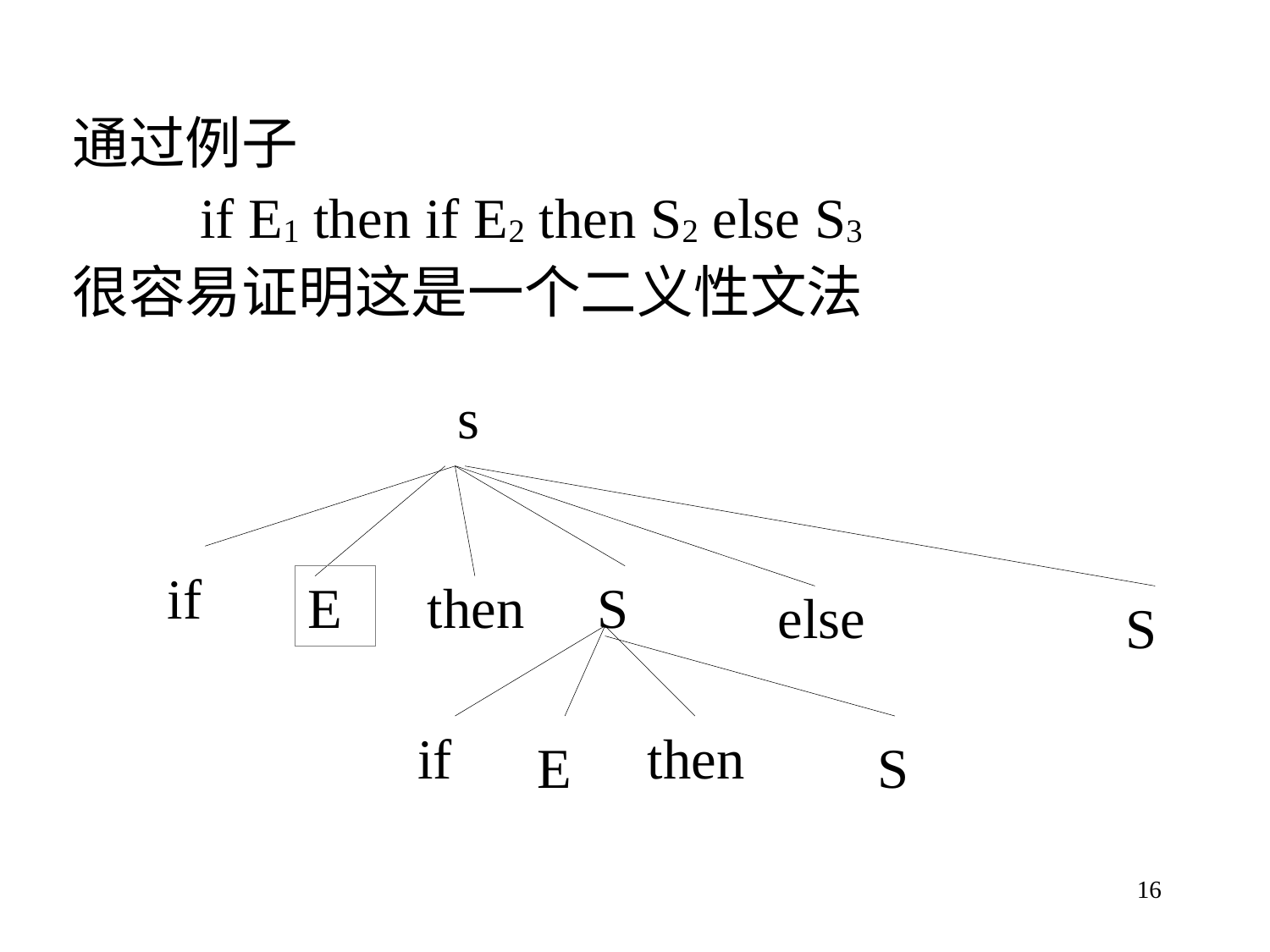

通过例子

         if E1 then if E2 then S2 else S3

很容易证明这是一个二义性文法
s

if
E
then
S
else
  S

if
then
E
S
16